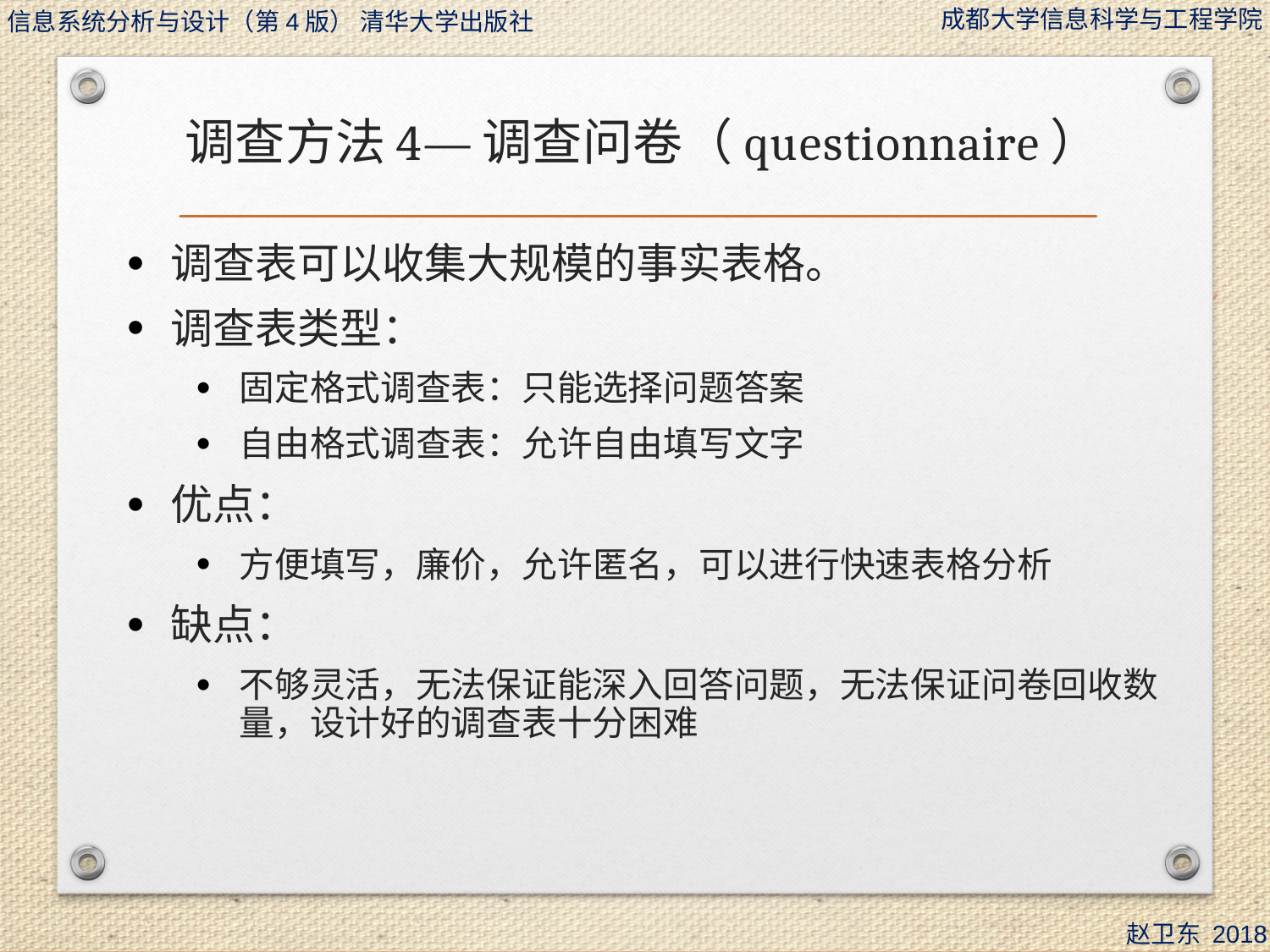

# 调查方法4—调查问卷（questionnaire）
调查表可以收集大规模的事实表格。
调查表类型：
固定格式调查表：只能选择问题答案
自由格式调查表：允许自由填写文字
优点：
方便填写，廉价，允许匿名，可以进行快速表格分析
缺点：
不够灵活，无法保证能深入回答问题，无法保证问卷回收数量，设计好的调查表十分困难